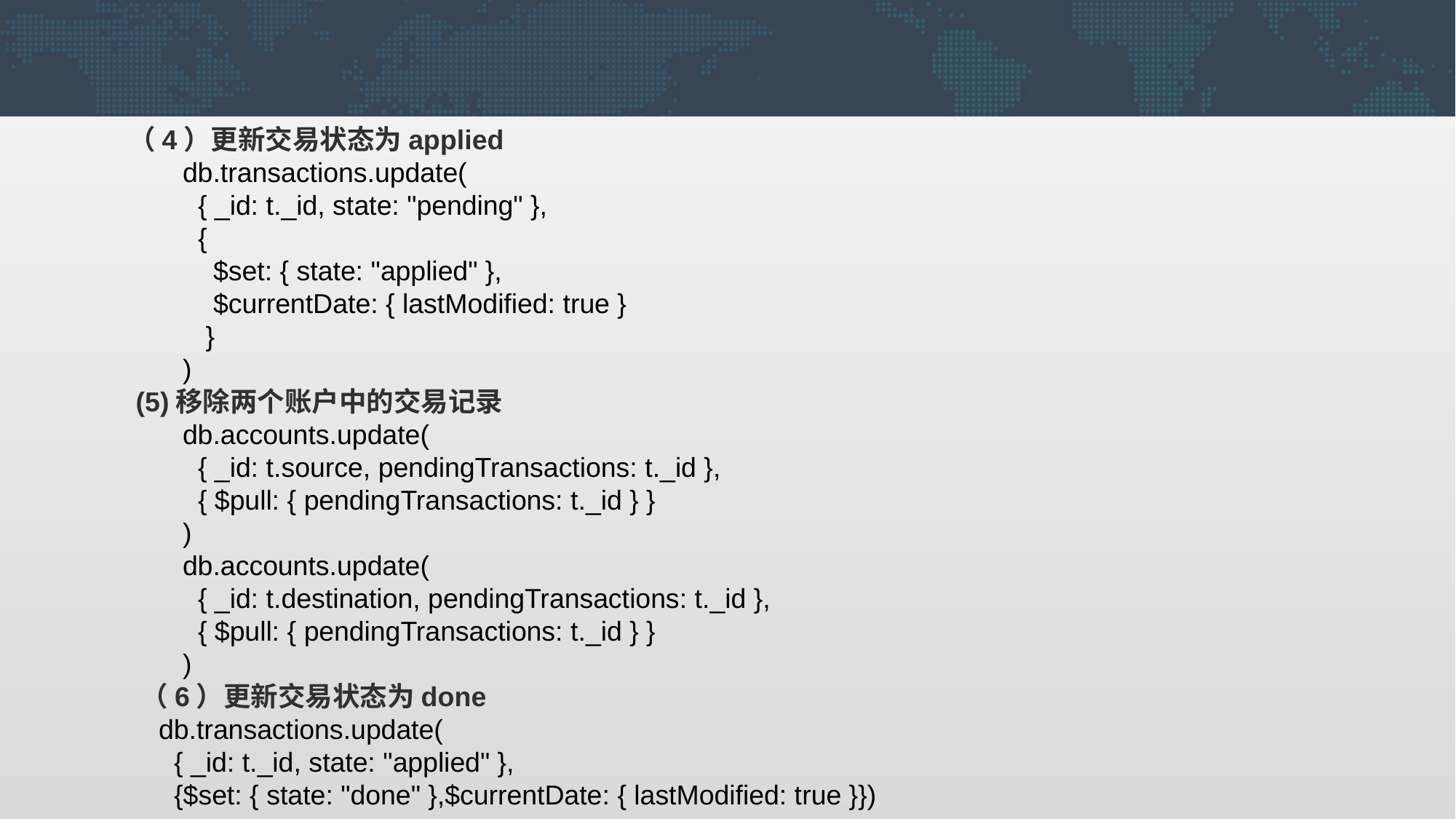

（4）更新交易状态为applied
db.transactions.update(
  { _id: t._id, state: "pending" },
  {
    $set: { state: "applied" },
    $currentDate: { lastModified: true }
   }
)
 (5)移除两个账户中的交易记录
db.accounts.update(
  { _id: t.source, pendingTransactions: t._id },
  { $pull: { pendingTransactions: t._id } }
)
db.accounts.update(
  { _id: t.destination, pendingTransactions: t._id },
  { $pull: { pendingTransactions: t._id } }
)
 （6）更新交易状态为done
    db.transactions.update(
      { _id: t._id, state: "applied" },
      {$set: { state: "done" },$currentDate: { lastModified: true }})